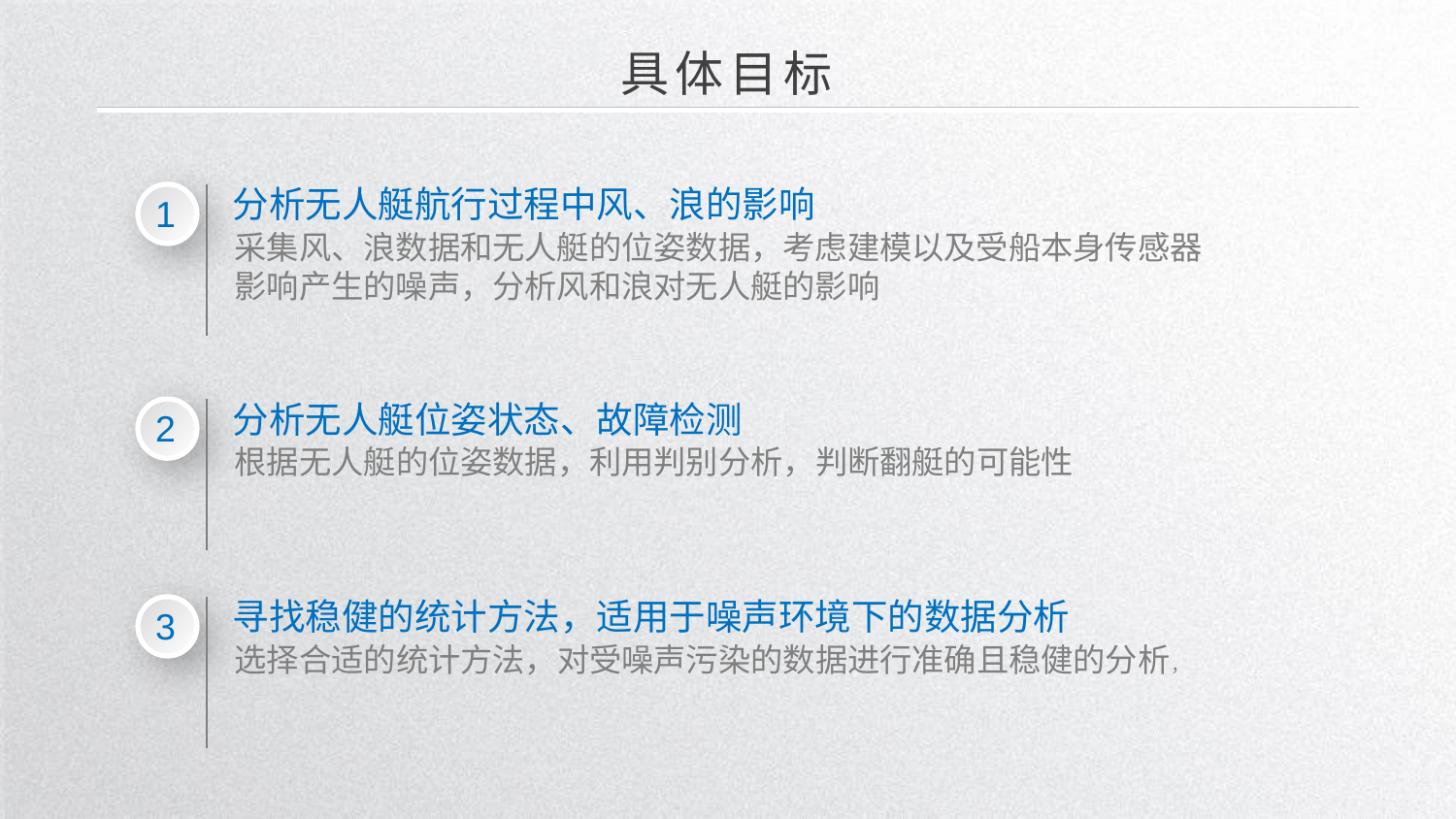

具体目标
分析无人艇航行过程中风、浪的影响
1

采集风、浪数据和无人艇的位姿数据，考虑建模以及受船本身传感器影响产生的噪声，分析风和浪对无人艇的影响
分析无人艇位姿状态、故障检测
2

根据无人艇的位姿数据，利用判别分析，判断翻艇的可能性
寻找稳健的统计方法，适用于噪声环境下的数据分析
3

选择合适的统计方法，对受噪声污染的数据进行准确且稳健的分析，